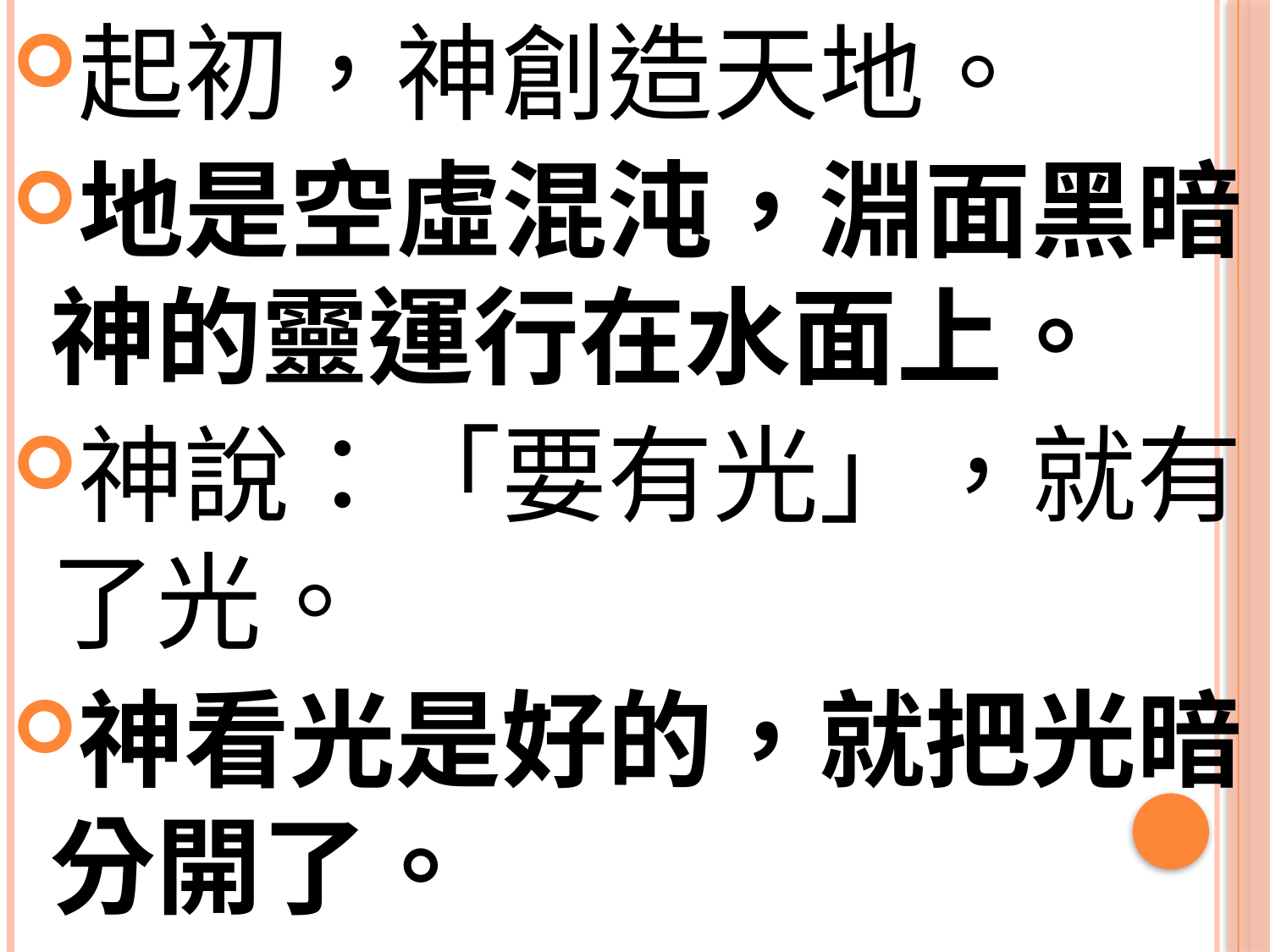

起初，神創造天地。
地是空虛混沌，淵面黑暗；神的靈運行在水面上。
神說：「要有光」，就有了光。
神看光是好的，就把光暗分開了。